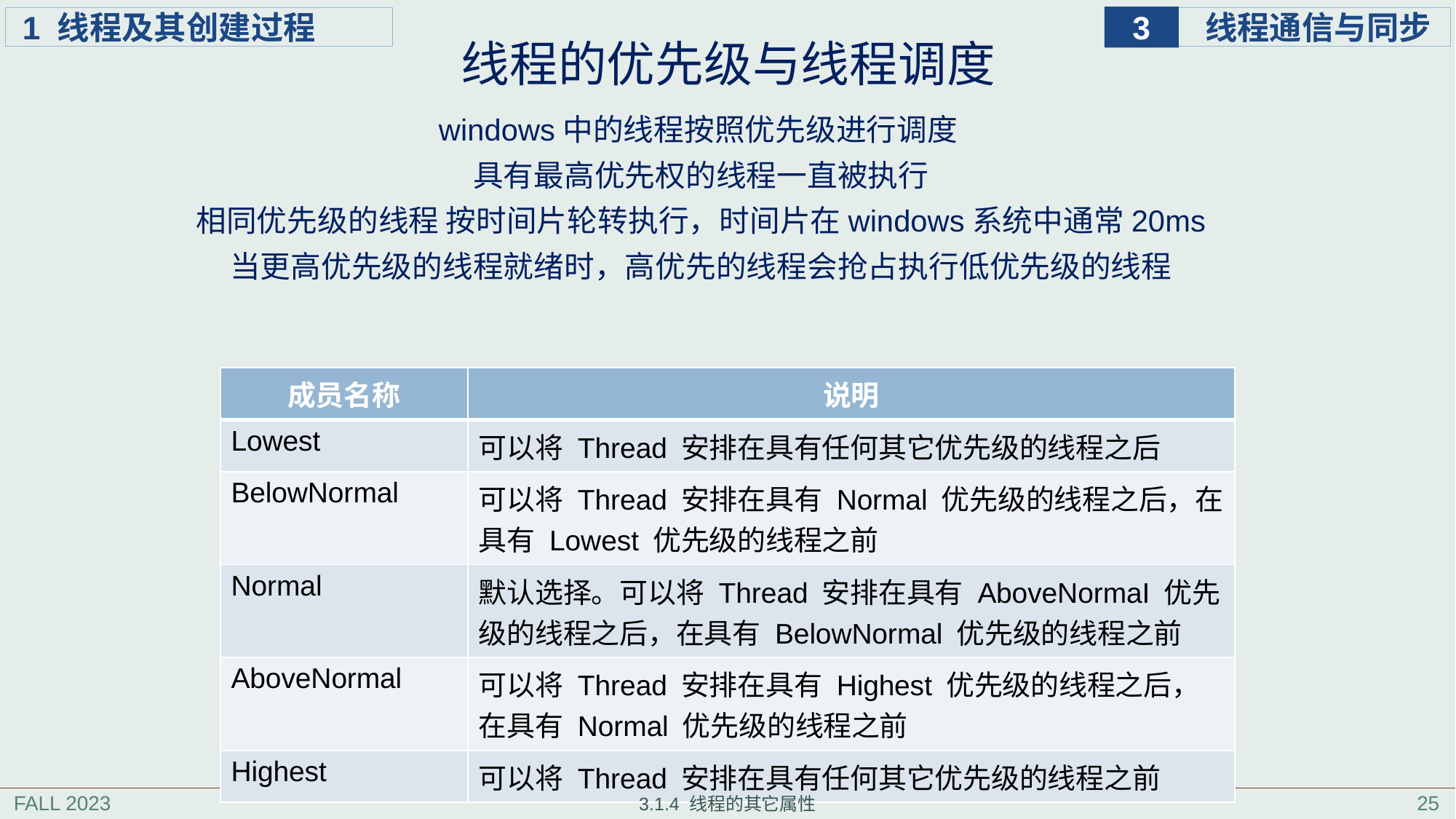

线程的优先级与线程调度
 windows中的线程按照优先级进行调度
 具有最高优先权的线程一直被执行
 相同优先级的线程 按时间片轮转执行，时间片在windows系统中通常20ms
 当更高优先级的线程就绪时，高优先的线程会抢占执行低优先级的线程
| 成员名称 | 说明 |
| --- | --- |
| Lowest | 可以将 Thread 安排在具有任何其它优先级的线程之后 |
| BelowNormal | 可以将 Thread 安排在具有 Normal 优先级的线程之后，在具有 Lowest 优先级的线程之前 |
| Normal | 默认选择。可以将 Thread 安排在具有 AboveNormaI 优先级的线程之后，在具有 BelowNormal 优先级的线程之前 |
| AboveNormal | 可以将 Thread 安排在具有 Highest 优先级的线程之后，在具有 Normal 优先级的线程之前 |
| Highest | 可以将 Thread 安排在具有任何其它优先级的线程之前 |
3.1.4 线程的其它属性